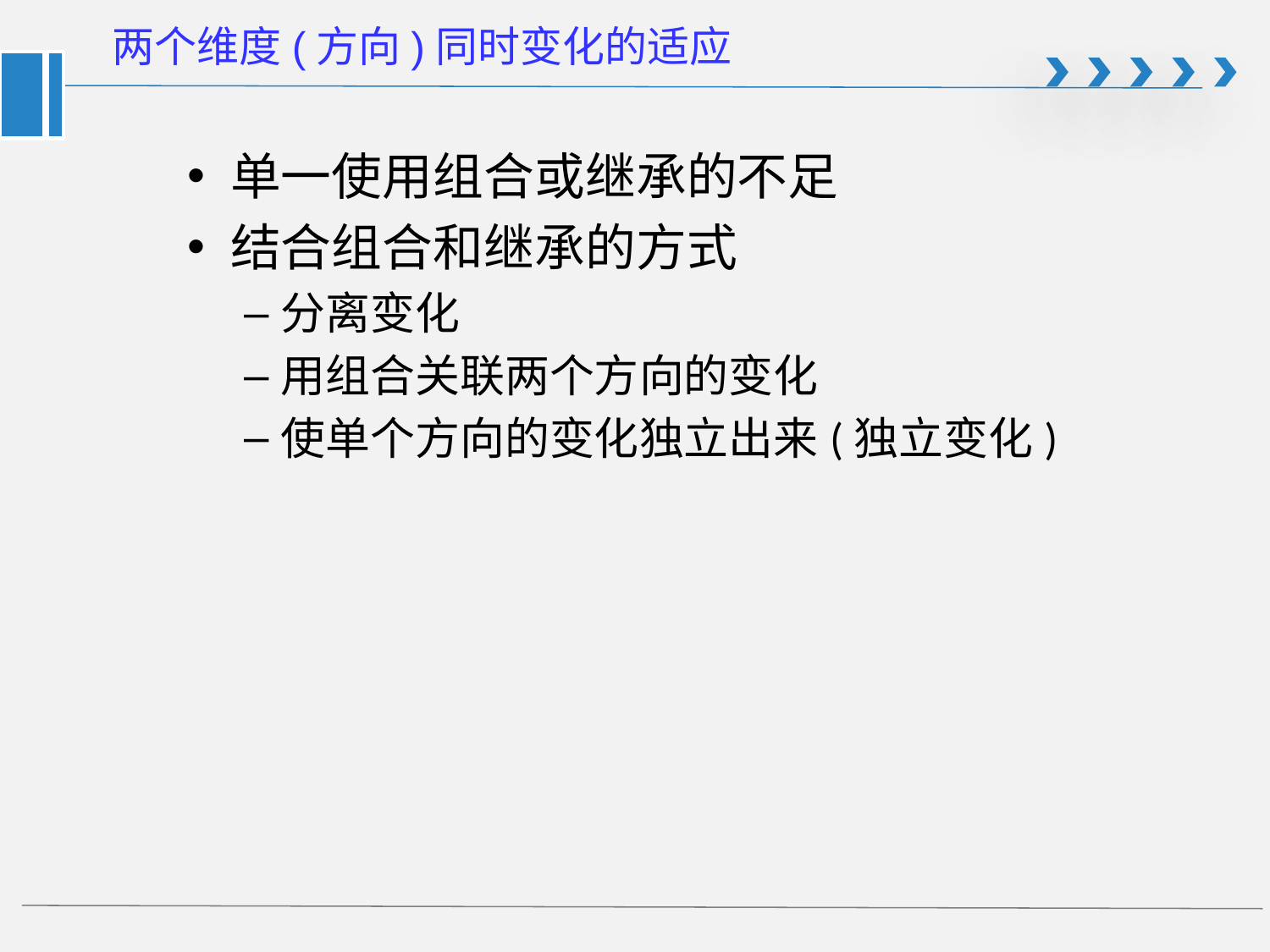

# 两个维度(方向)同时变化的适应
单一使用组合或继承的不足
结合组合和继承的方式
分离变化
用组合关联两个方向的变化
使单个方向的变化独立出来(独立变化)